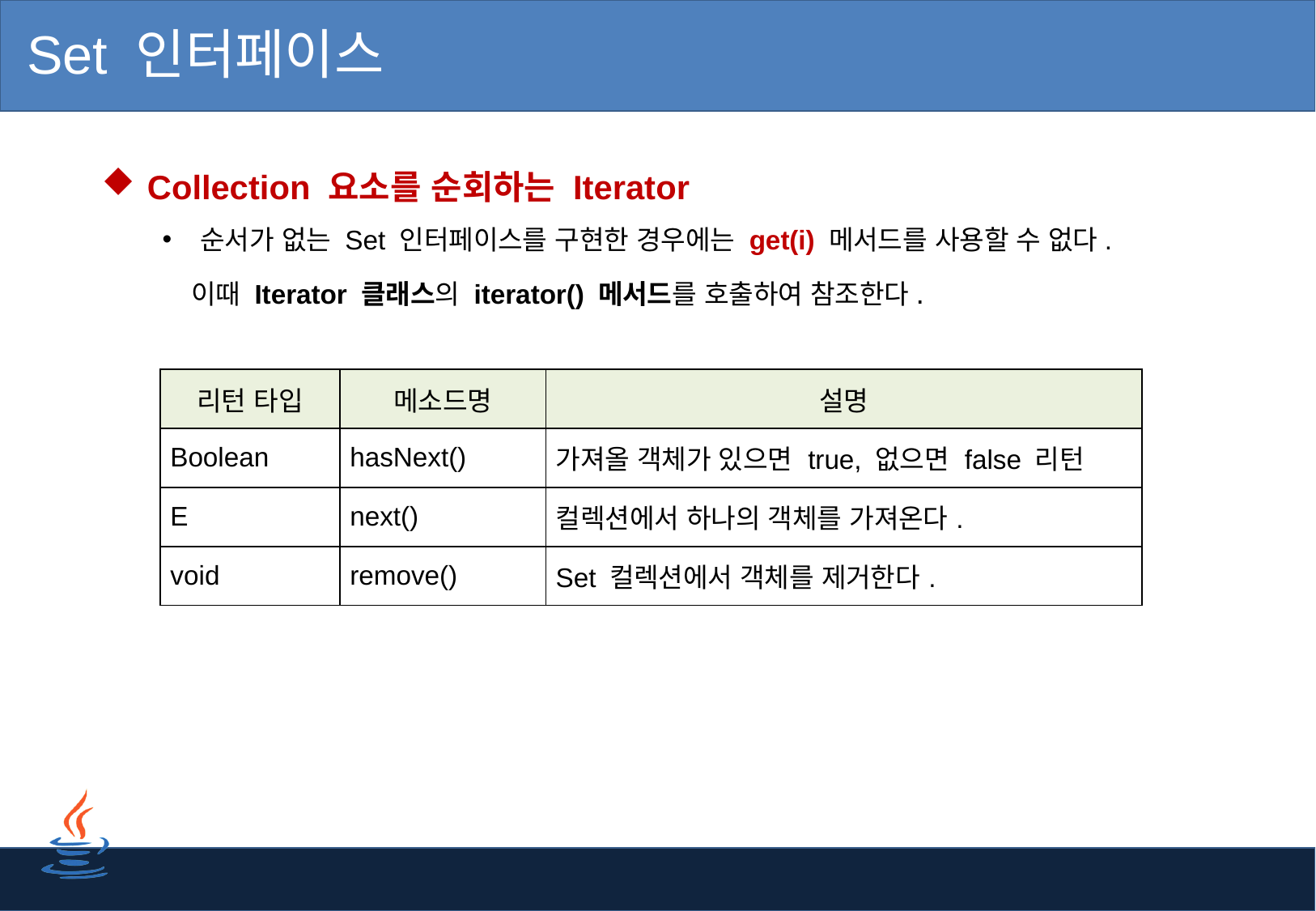

Set 인터페이스
Collection 요소를 순회하는 Iterator
순서가 없는 Set 인터페이스를 구현한 경우에는 get(i) 메서드를 사용할 수 없다.
   이때 Iterator 클래스의 iterator() 메서드를 호출하여 참조한다.
| 리턴 타입 | 메소드명 | 설명 |
| --- | --- | --- |
| Boolean | hasNext() | 가져올 객체가 있으면 true, 없으면 false 리턴 |
| E | next() | 컬렉션에서 하나의 객체를 가져온다. |
| void | remove() | Set 컬렉션에서 객체를 제거한다. |